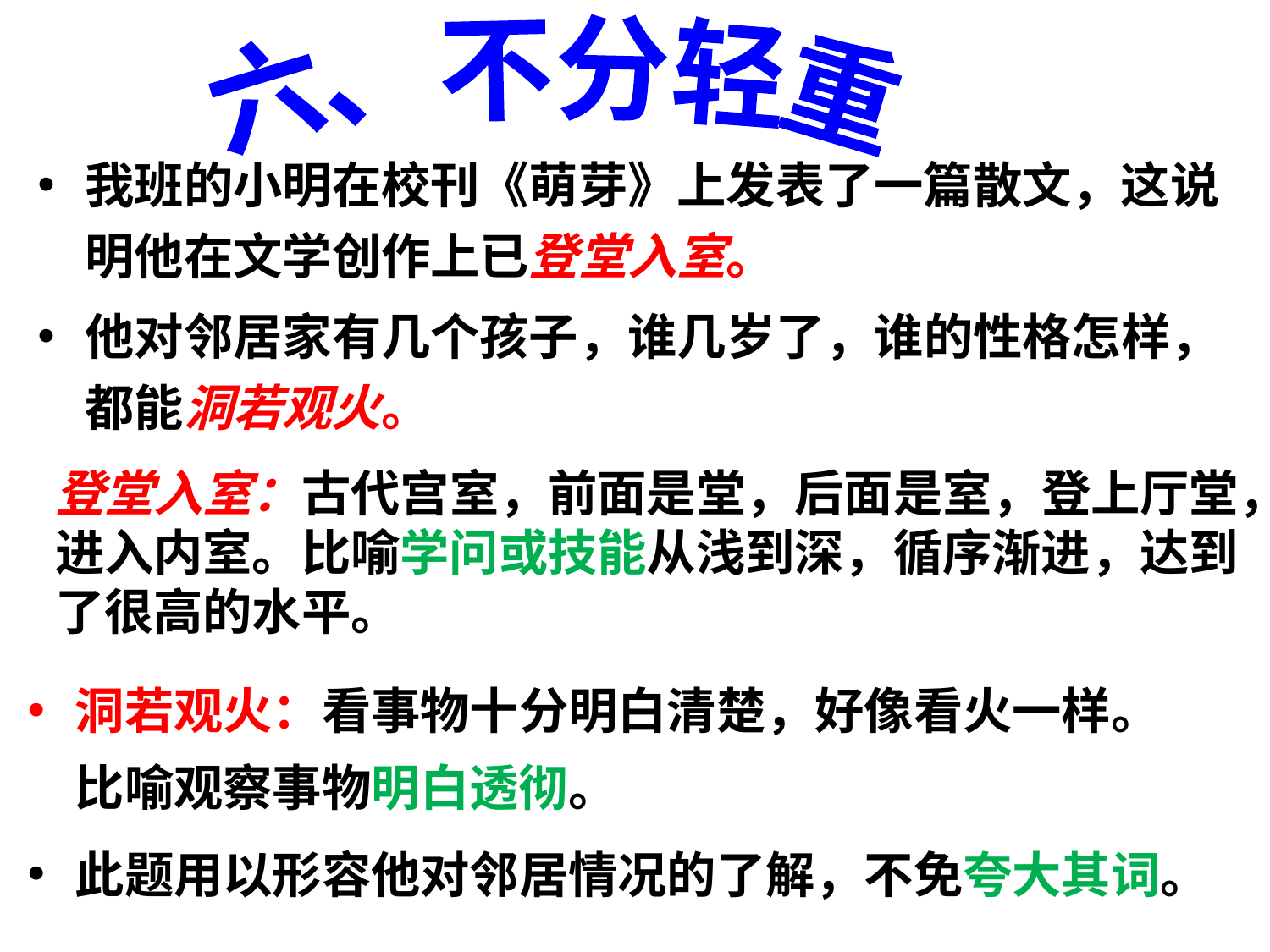

六、不分轻重
我班的小明在校刊《萌芽》上发表了一篇散文，这说明他在文学创作上已登堂入室。
他对邻居家有几个孩子，谁几岁了，谁的性格怎样，都能洞若观火。
登堂入室：古代宫室，前面是堂，后面是室，登上厅堂，进入内室。比喻学问或技能从浅到深，循序渐进，达到了很高的水平。
洞若观火：看事物十分明白清楚，好像看火一样。比喻观察事物明白透彻。
此题用以形容他对邻居情况的了解，不免夸大其词。